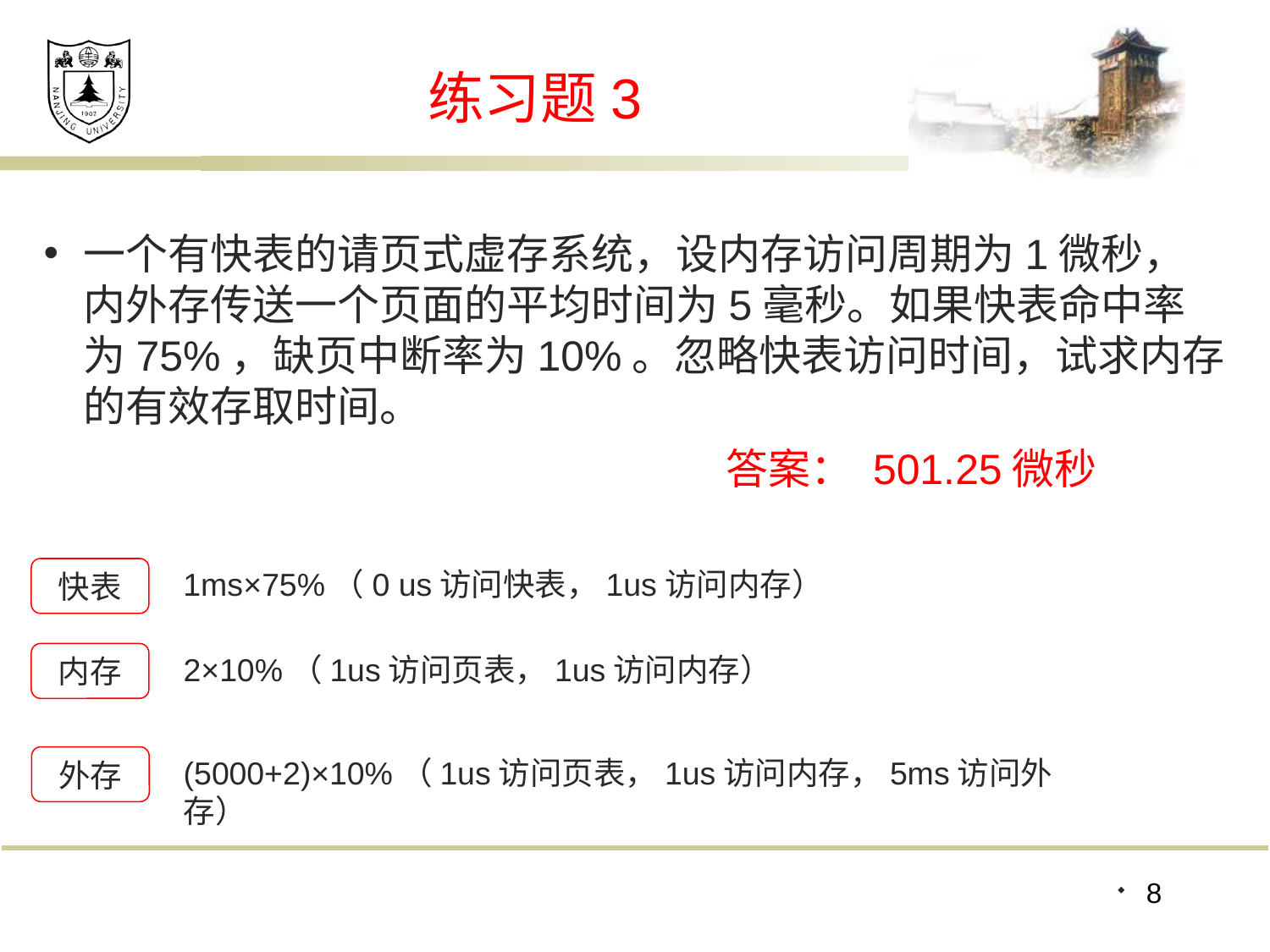

# 练习题3
一个有快表的请页式虚存系统，设内存访问周期为1微秒，内外存传送一个页面的平均时间为5毫秒。如果快表命中率为75%，缺页中断率为10%。忽略快表访问时间，试求内存的有效存取时间。

答案： 501.25微秒
快表
1ms×75%（0 us访问快表，1us访问内存）
内存
2×10%（1us访问页表，1us访问内存）
外存
(5000+2)×10%（1us访问页表，1us访问内存，5ms访问外存）
8